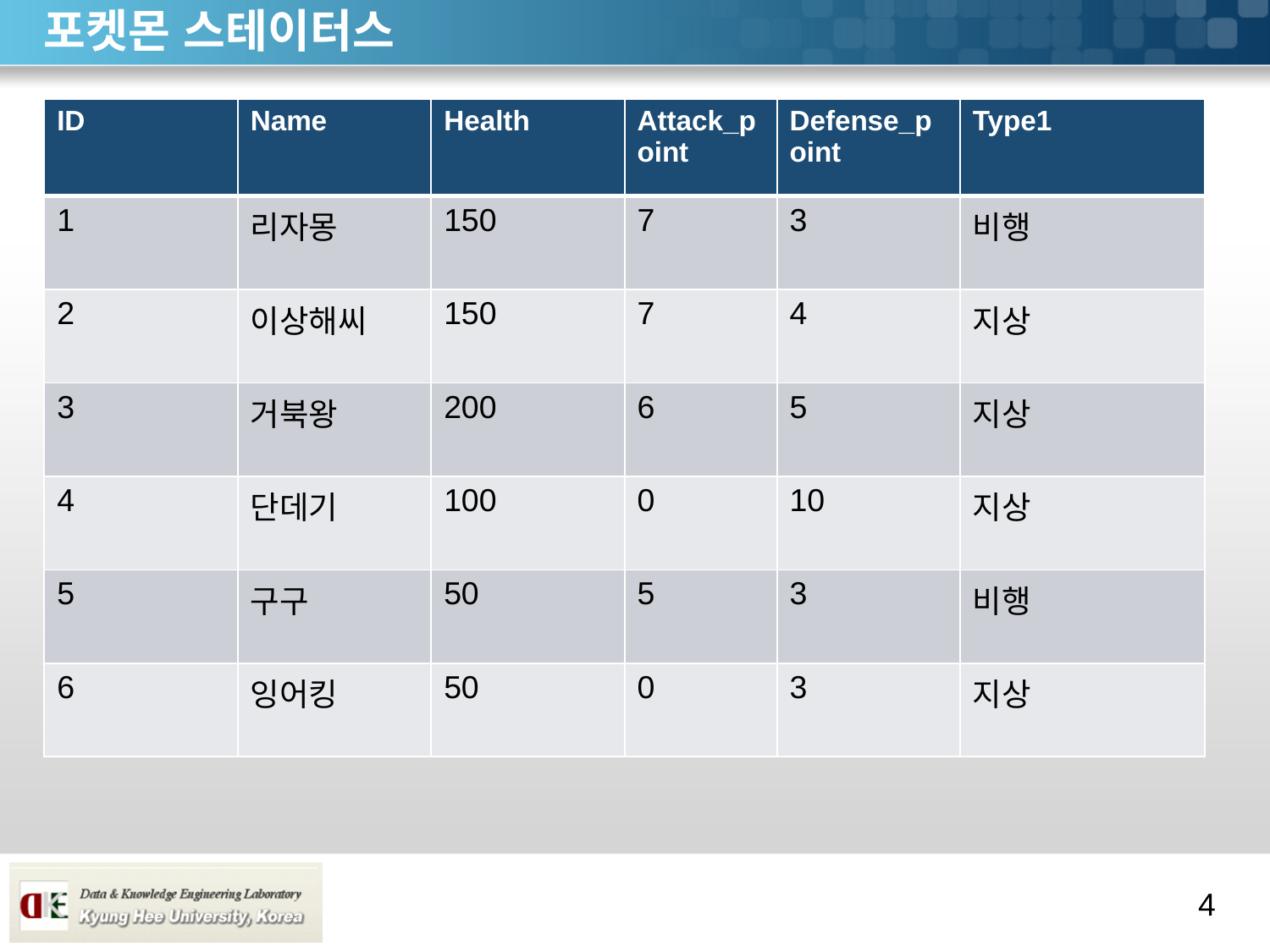

# 포켓몬 스테이터스
| ID | Name | Health | Attack\_point | Defense\_point | Type1 |
| --- | --- | --- | --- | --- | --- |
| 1 | 리자몽 | 150 | 7 | 3 | 비행 |
| 2 | 이상해씨 | 150 | 7 | 4 | 지상 |
| 3 | 거북왕 | 200 | 6 | 5 | 지상 |
| 4 | 단데기 | 100 | 0 | 10 | 지상 |
| 5 | 구구 | 50 | 5 | 3 | 비행 |
| 6 | 잉어킹 | 50 | 0 | 3 | 지상 |